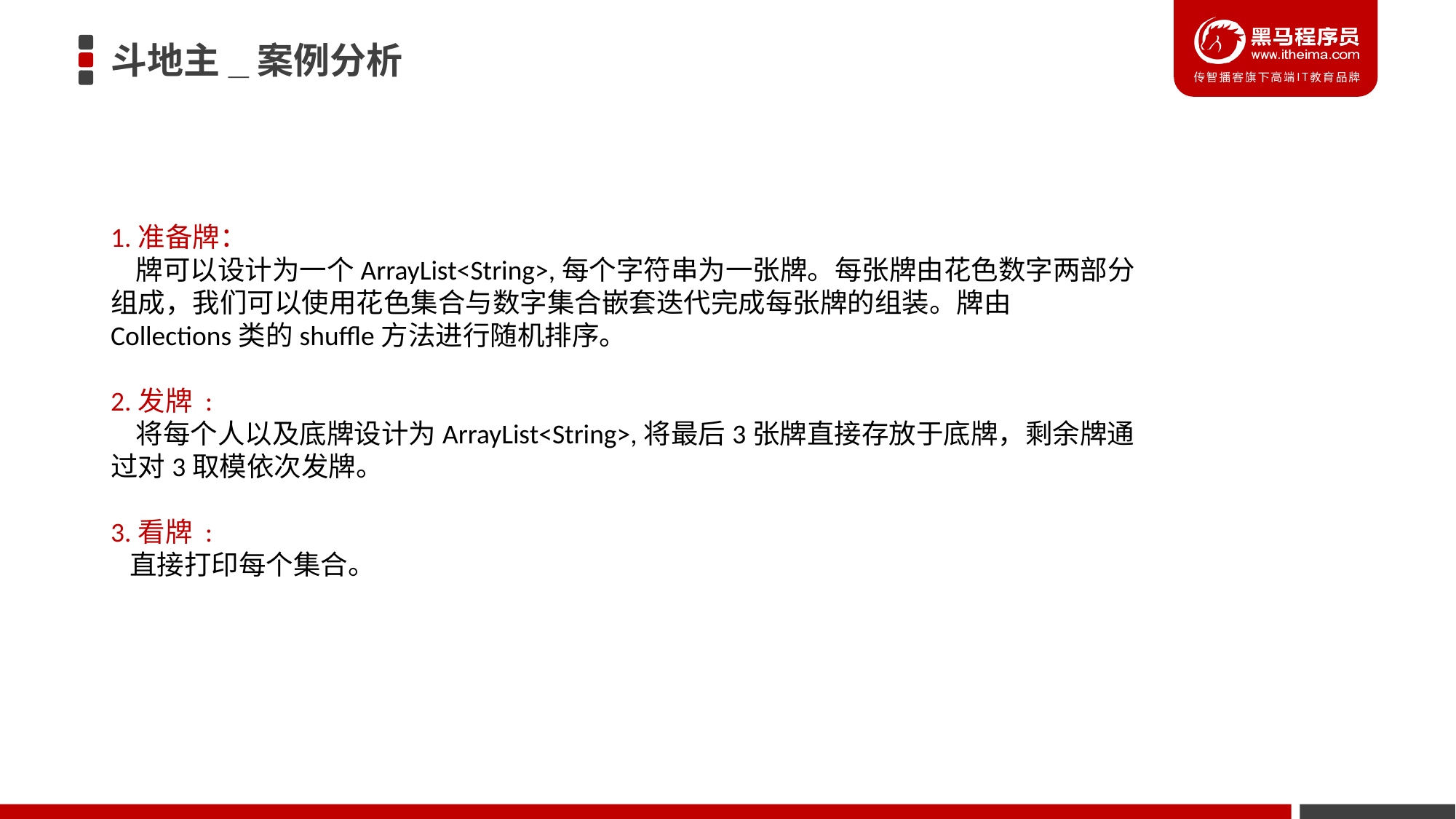

# 斗地主_案例分析

1.准备牌：
   牌可以设计为一个ArrayList<String>,每个字符串为一张牌。每张牌由花色数字两部分组成，我们可以使用花色集合与数字集合嵌套迭代完成每张牌的组装。牌由Collections类的shuffle方法进行随机排序。

2.发牌 :
   将每个人以及底牌设计为ArrayList<String>,将最后3张牌直接存放于底牌，剩余牌通过对3取模依次发牌。

3.看牌 :
  直接打印每个集合。